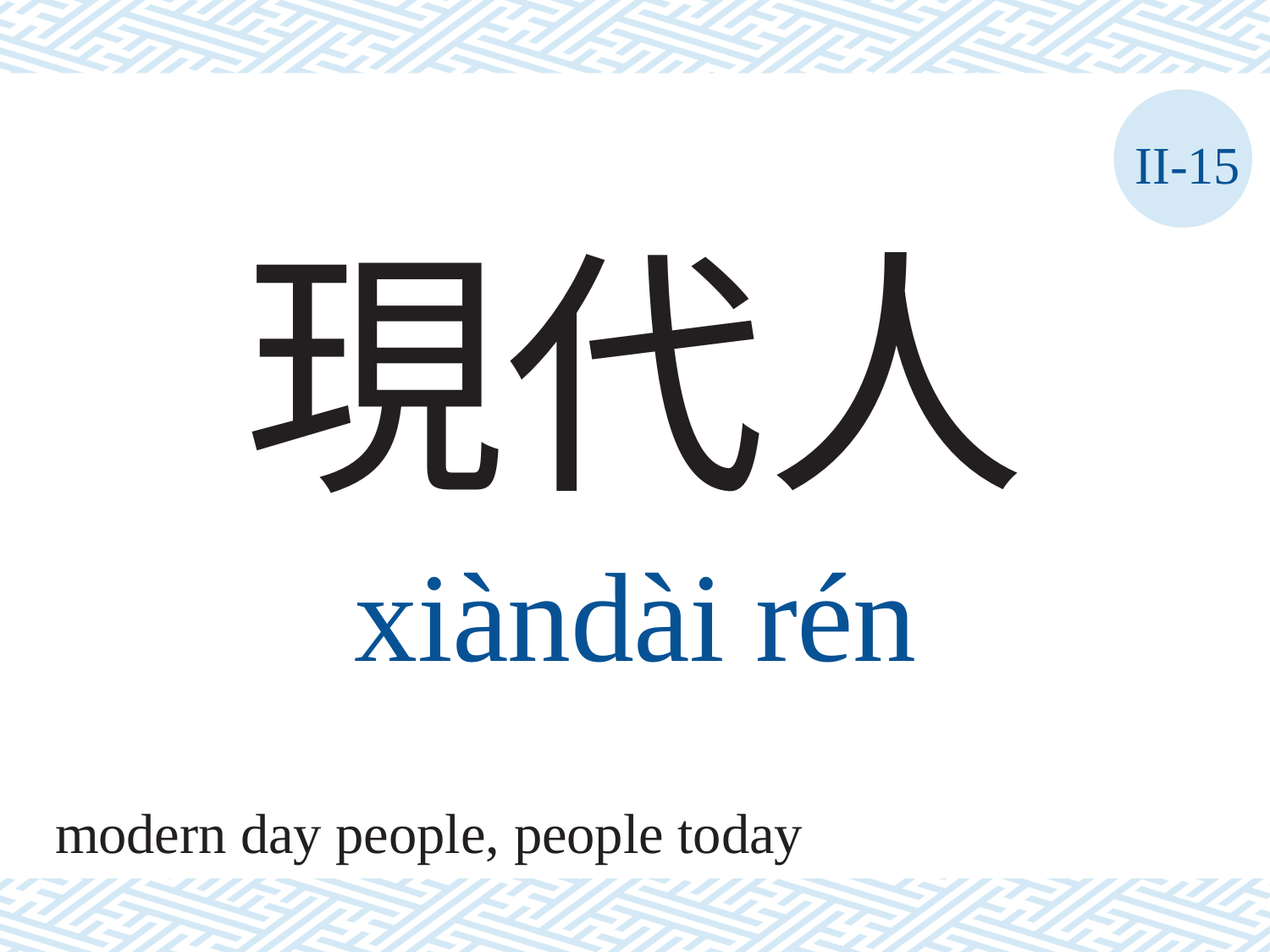

II-15
現代人
xiàndài rén
modern day people, people today